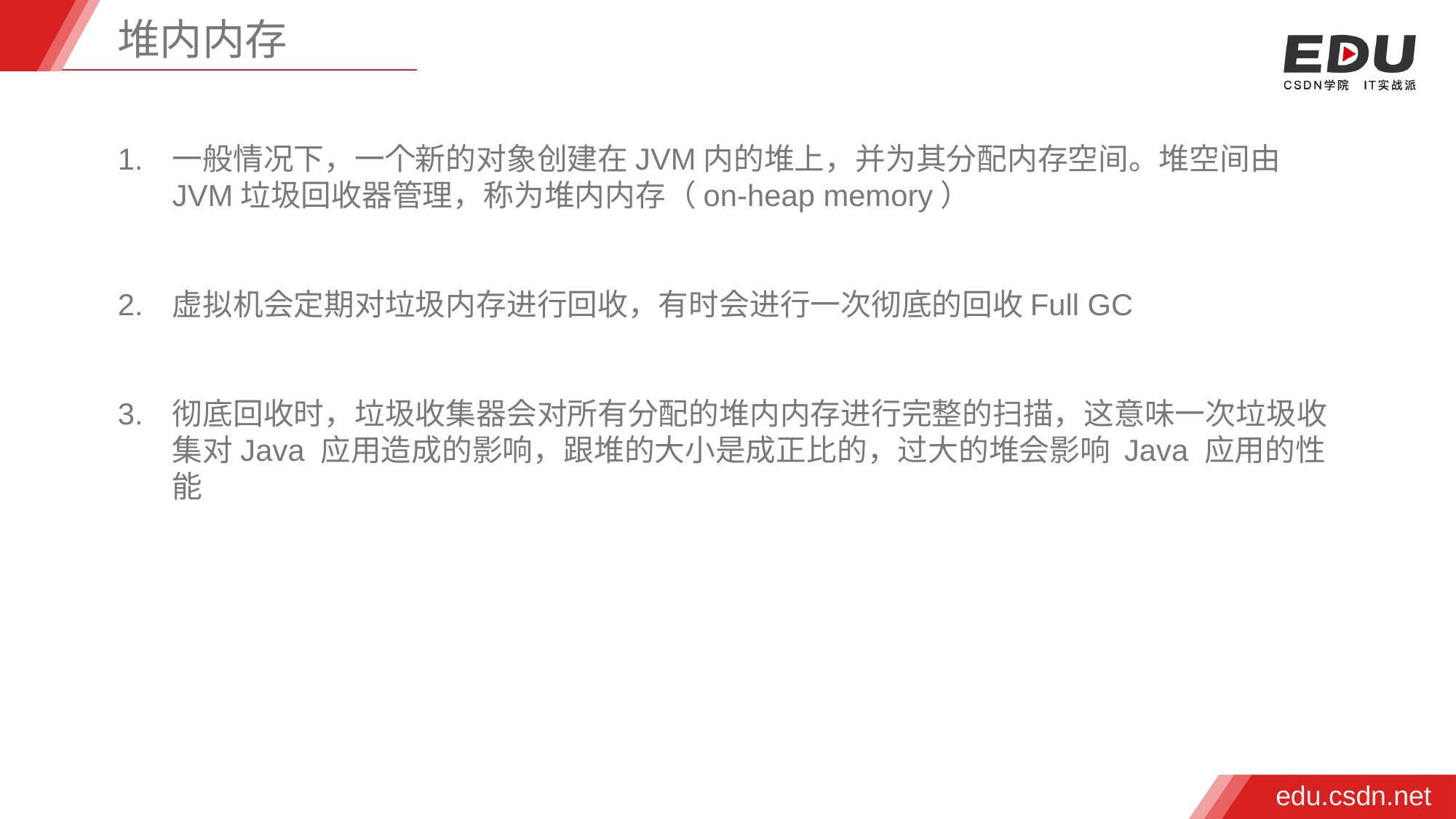

堆内内存
一般情况下，一个新的对象创建在JVM内的堆上，并为其分配内存空间。堆空间由JVM垃圾回收器管理，称为堆内内存（on-heap memory）

虚拟机会定期对垃圾内存进行回收，有时会进行一次彻底的回收Full GC

彻底回收时，垃圾收集器会对所有分配的堆内内存进行完整的扫描，这意味一次垃圾收集对Java 应用造成的影响，跟堆的大小是成正比的，过大的堆会影响 Java 应用的性能
edu.csdn.net